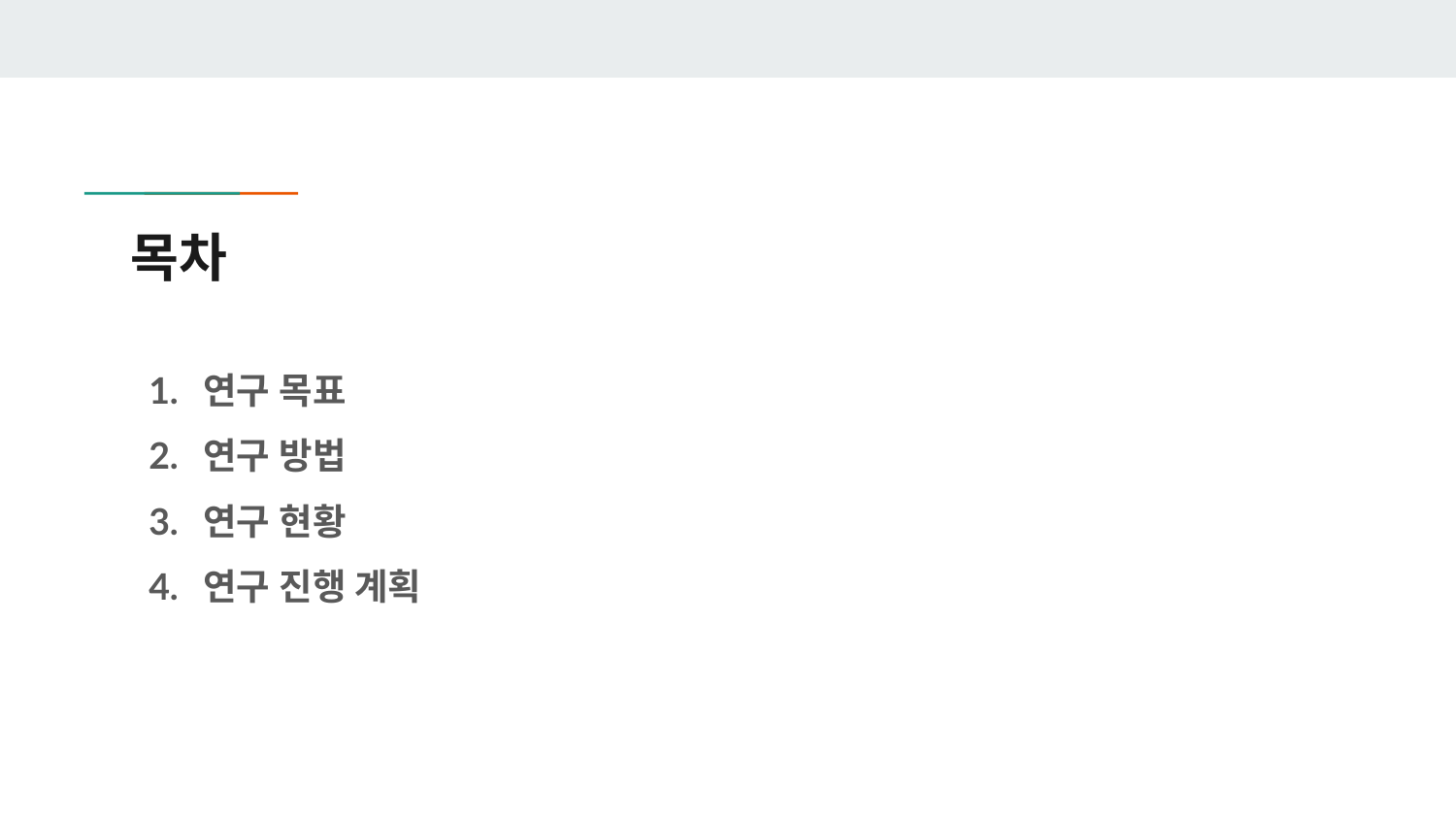

# 목차
연구 목표
연구 방법
연구 현황
연구 진행 계획